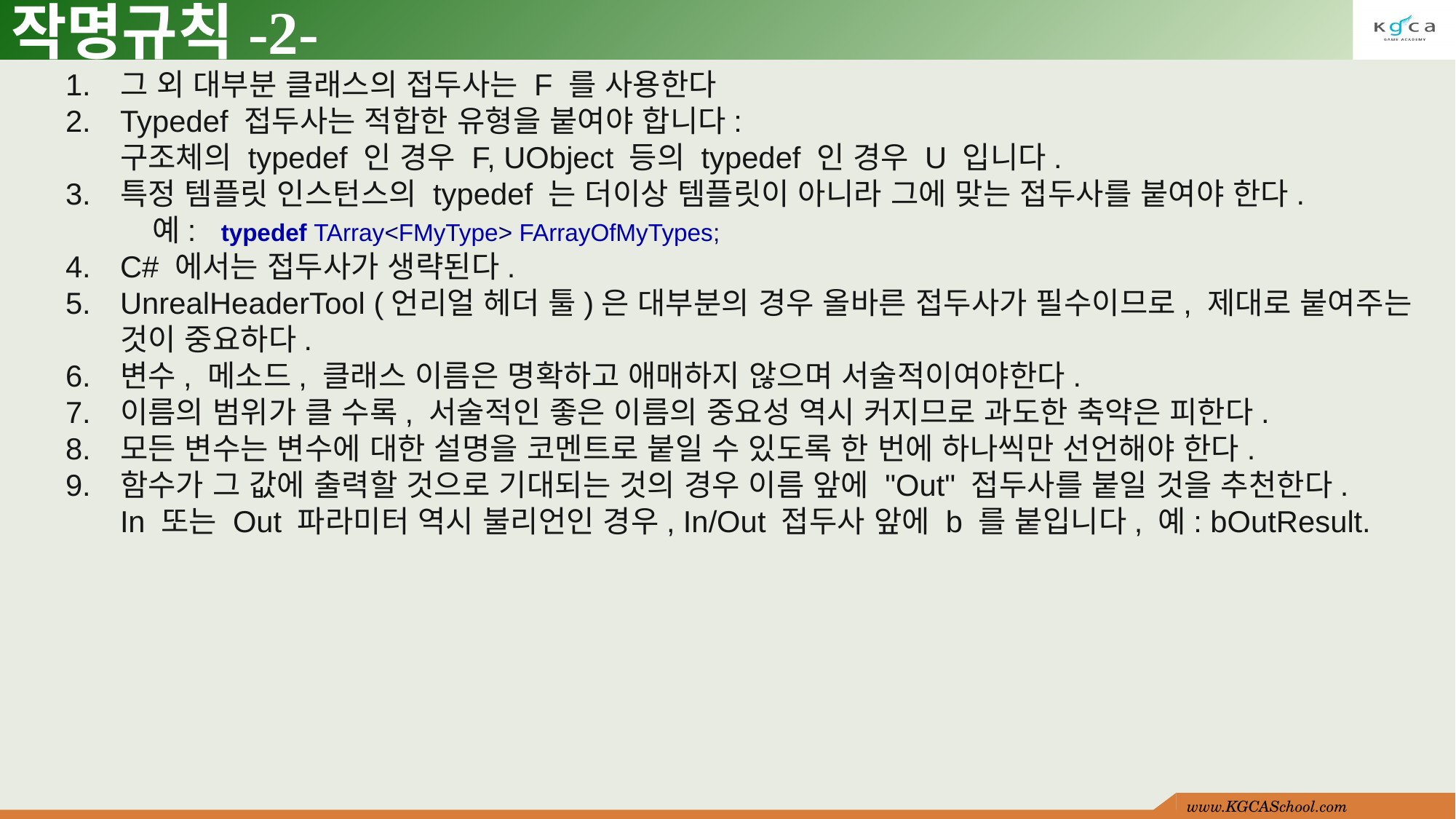

# 작명규칙-2-
그 외 대부분 클래스의 접두사는 F 를 사용한다
Typedef 접두사는 적합한 유형을 붙여야 합니다:
구조체의 typedef 인 경우 F, UObject 등의 typedef 인 경우 U 입니다.
특정 템플릿 인스턴스의 typedef 는 더이상 템플릿이 아니라 그에 맞는 접두사를 붙여야 한다.
   예:   typedef TArray<FMyType> FArrayOfMyTypes;
C# 에서는 접두사가 생략된다.
UnrealHeaderTool (언리얼 헤더 툴)은 대부분의 경우 올바른 접두사가 필수이므로, 제대로 붙여주는 것이 중요하다.
변수, 메소드, 클래스 이름은 명확하고 애매하지 않으며 서술적이여야한다.
이름의 범위가 클 수록, 서술적인 좋은 이름의 중요성 역시 커지므로 과도한 축약은 피한다.
모든 변수는 변수에 대한 설명을 코멘트로 붙일 수 있도록 한 번에 하나씩만 선언해야 한다.
함수가 그 값에 출력할 것으로 기대되는 것의 경우 이름 앞에 "Out" 접두사를 붙일 것을 추천한다.
In 또는 Out 파라미터 역시 불리언인 경우, In/Out 접두사 앞에 b 를 붙입니다, 예: bOutResult.